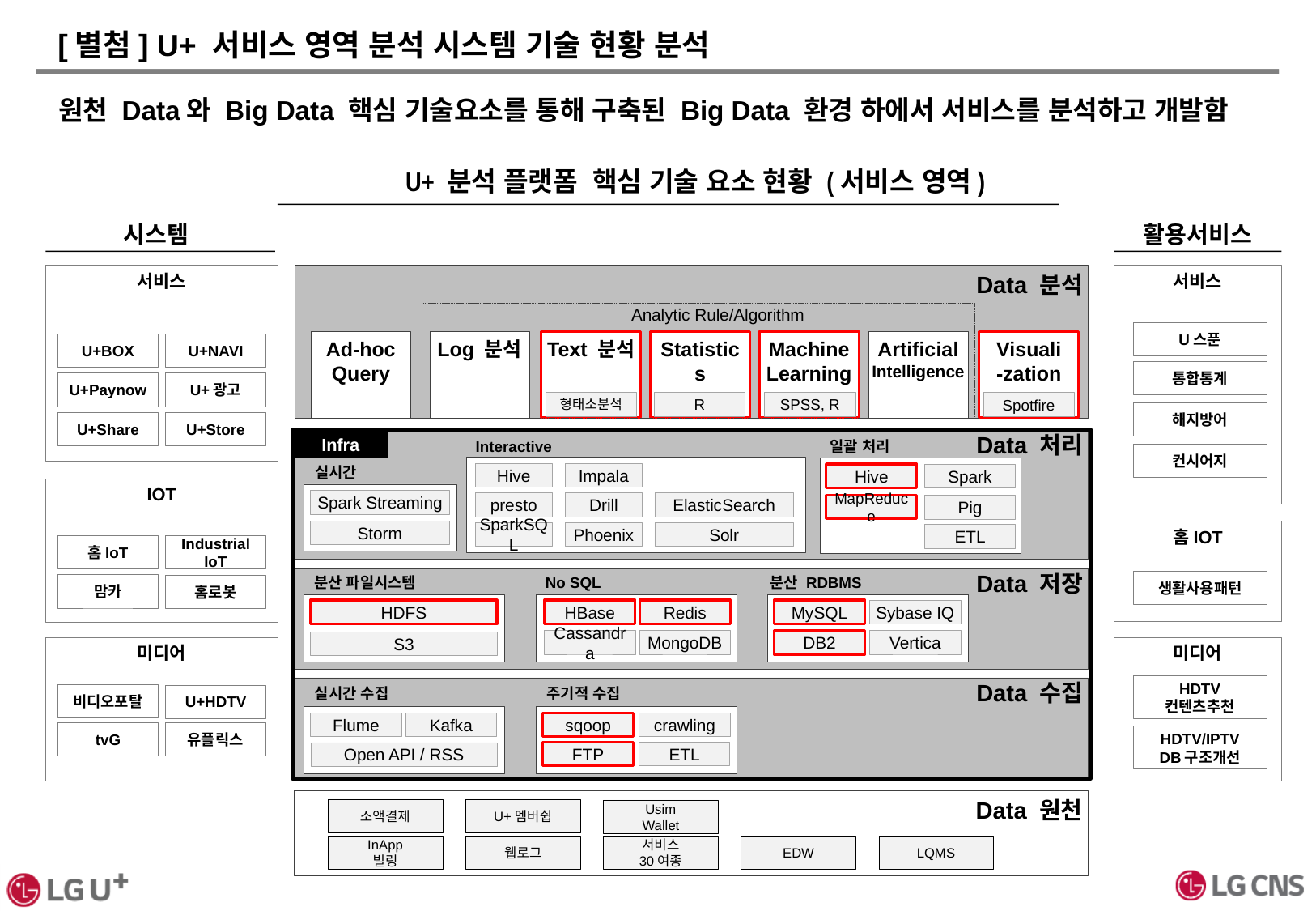

# [별첨] U+ 서비스 영역 분석 시스템 기술 현황 분석
원천 Data와 Big Data 핵심 기술요소를 통해 구축된 Big Data 환경 하에서 서비스를 분석하고 개발함
U+ 분석 플랫폼  핵심 기술 요소 현황 (서비스 영역)

시스템

활용서비스

서비스
Data 분석
서비스
Analytic Rule/Algorithm

U스푼
Log 분석
Text 분석
Statistics
Machine
Learning

Artificial
Intelligence
Visuali
-zation

Ad-hoc
Query
U+BOX
U+NAVI
통합통계
U+Paynow
U+광고
R
SPSS, R
형태소분석
Spotfire
해지방어
U+Share
U+Store
Infra

Data 처리
Interactive

Hive
Impala
presto
Drill
ElasticSearch
SparkSQL
Phoenix
Solr
일괄 처리

Hive
Spark
MapReduce
Pig
ETL
컨시어지
실시간
IOT

홈IoT
Industrial IoT
맘카
홈로봇

Spark Streaming
Storm
홈IOT
분산 파일시스템

HDFS
S3
No SQL

HBase
Redis
Cassandra
MongoDB
분산 RDBMS
Data 저장
생활사용패턴

MySQL
Sybase IQ
DB2
Vertica
미디어

미디어
HDTV
컨텐츠추천
Data 수집
실시간 수집

Flume
Kafka
Open API / RSS
주기적 수집
비디오포탈
U+HDTV

sqoop
crawling
유플릭스
tvG
HDTV/IPTV
DB구조개선
FTP
ETL
Data 원천
소액결제
U+멤버쉽
Usim
Wallet
InApp
빌링
웹로그
서비스
30여종
EDW
LQMS